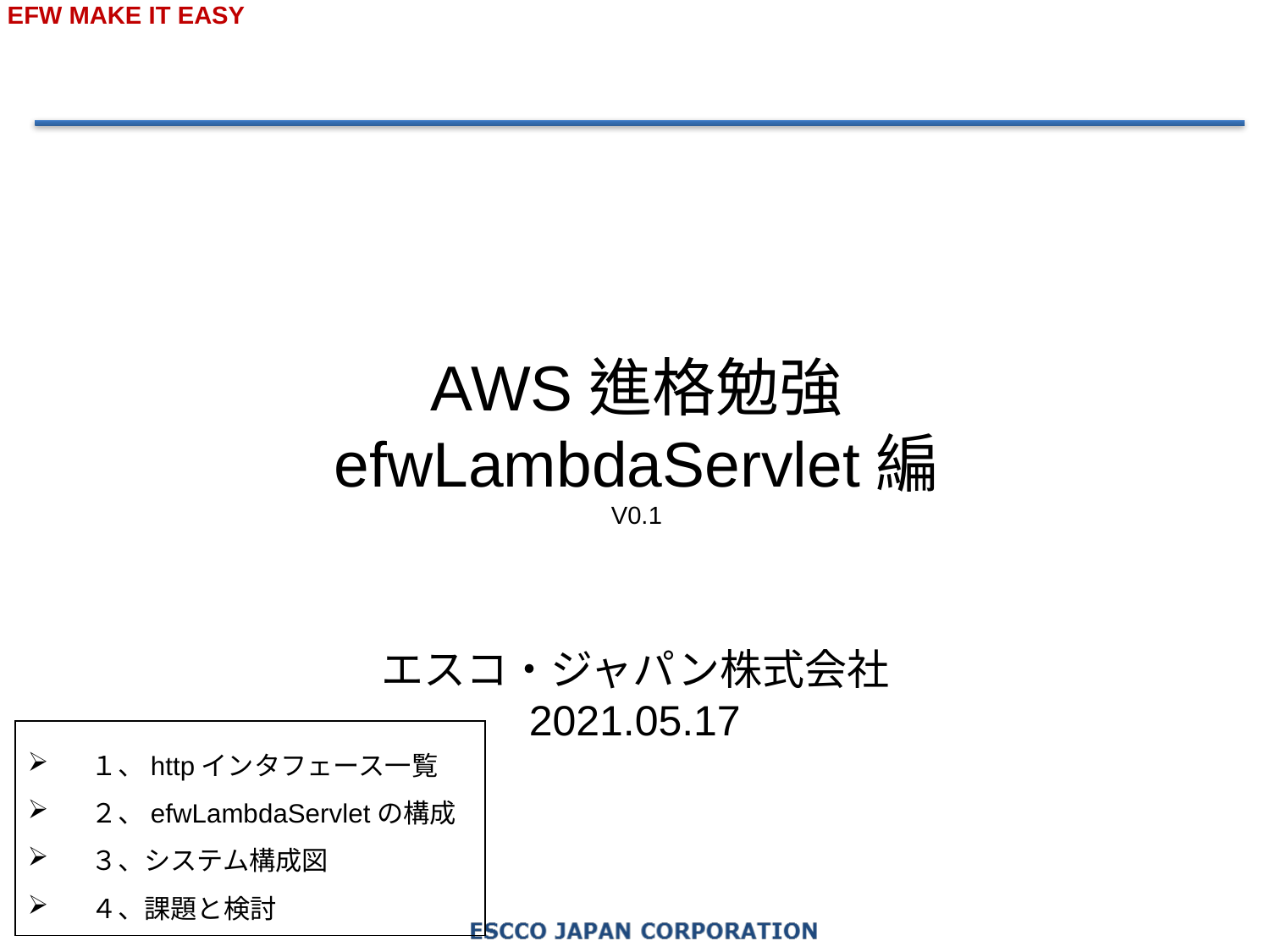

AWS進格勉強
efwLambdaServlet編
V0.1
エスコ・ジャパン株式会社
2021.05.17
１、httpインタフェース一覧
２、efwLambdaServletの構成
３、システム構成図
４、課題と検討